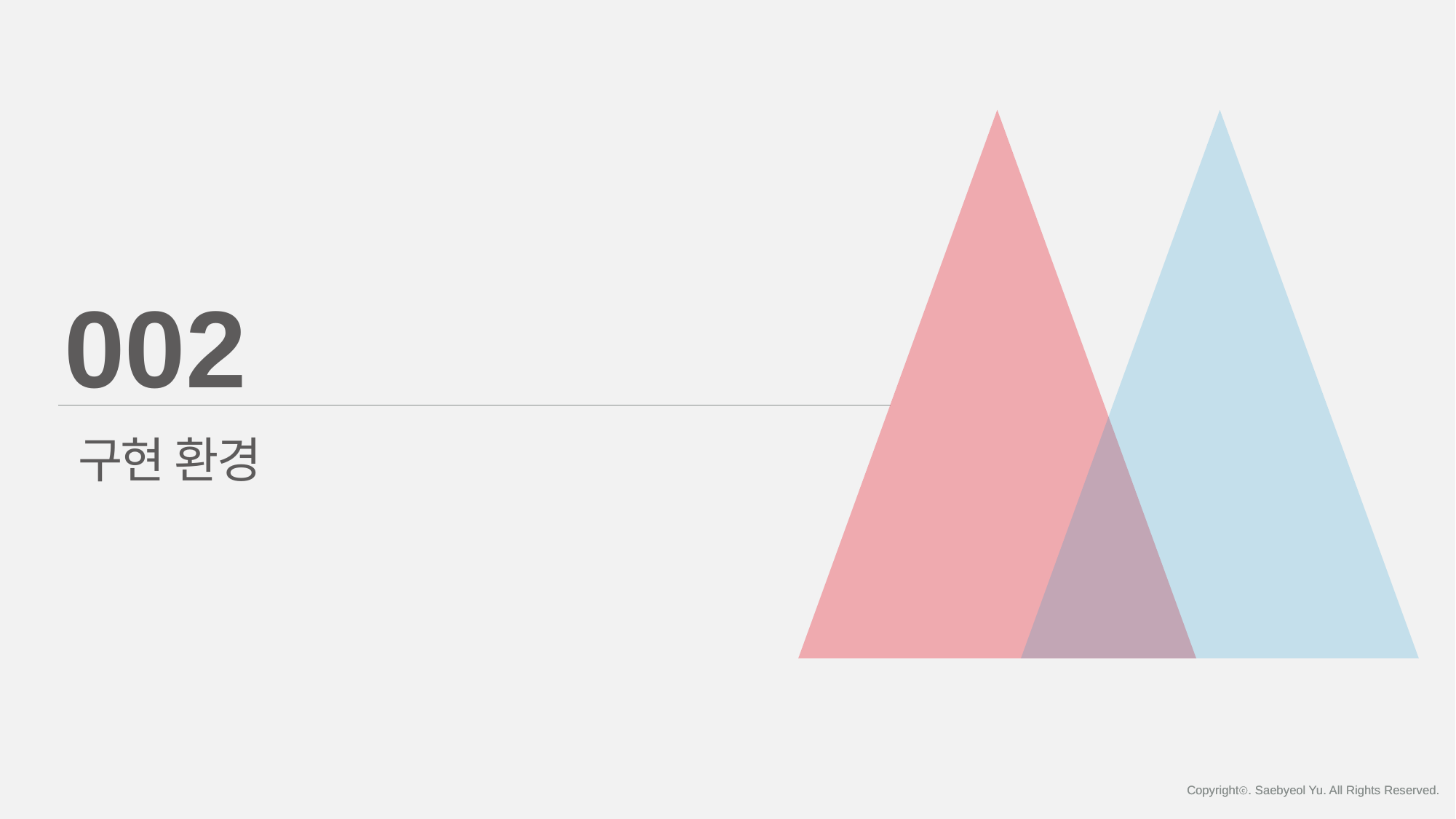

002

구현 환경
Copyrightⓒ. Saebyeol Yu. All Rights Reserved.